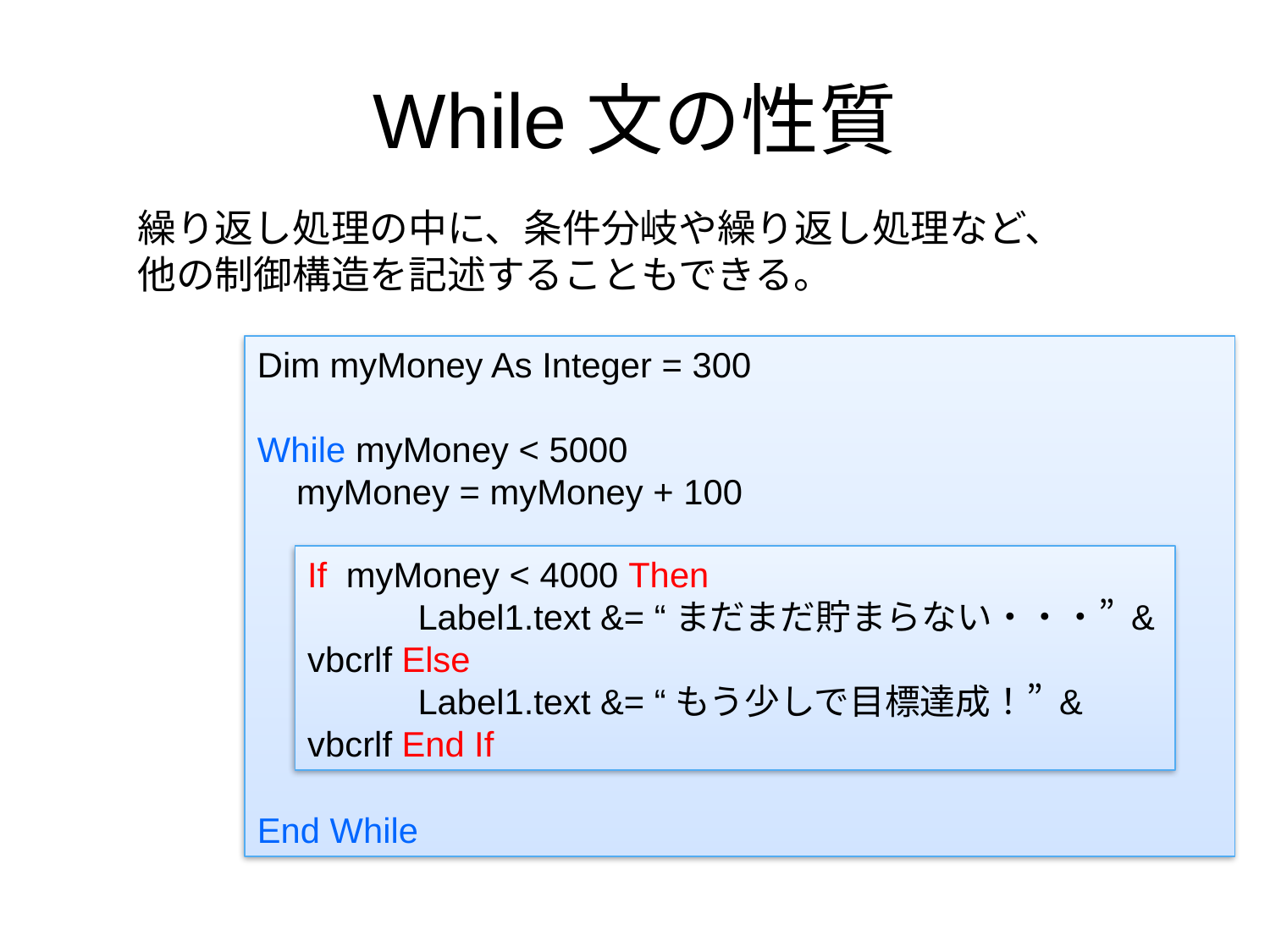

# While文の性質

繰り返し処理の中に、条件分岐や繰り返し処理など、他の制御構造を記述することもできる。
Dim myMoney As Integer = 300

While myMoney < 5000
    myMoney = myMoney + 100

    If  myMoney < 800 Then
　　    Label1.text = “まだまだ貯まらない・・・”
    Else
　 　   Label1.text = “もう少しで目標達成！”
    End If

End While
If  myMoney < 4000 Then
　　    Label1.text &= “まだまだ貯まらない・・・” & vbcrlf Else
　 　   Label1.text &= “もう少しで目標達成！” & vbcrlf End If